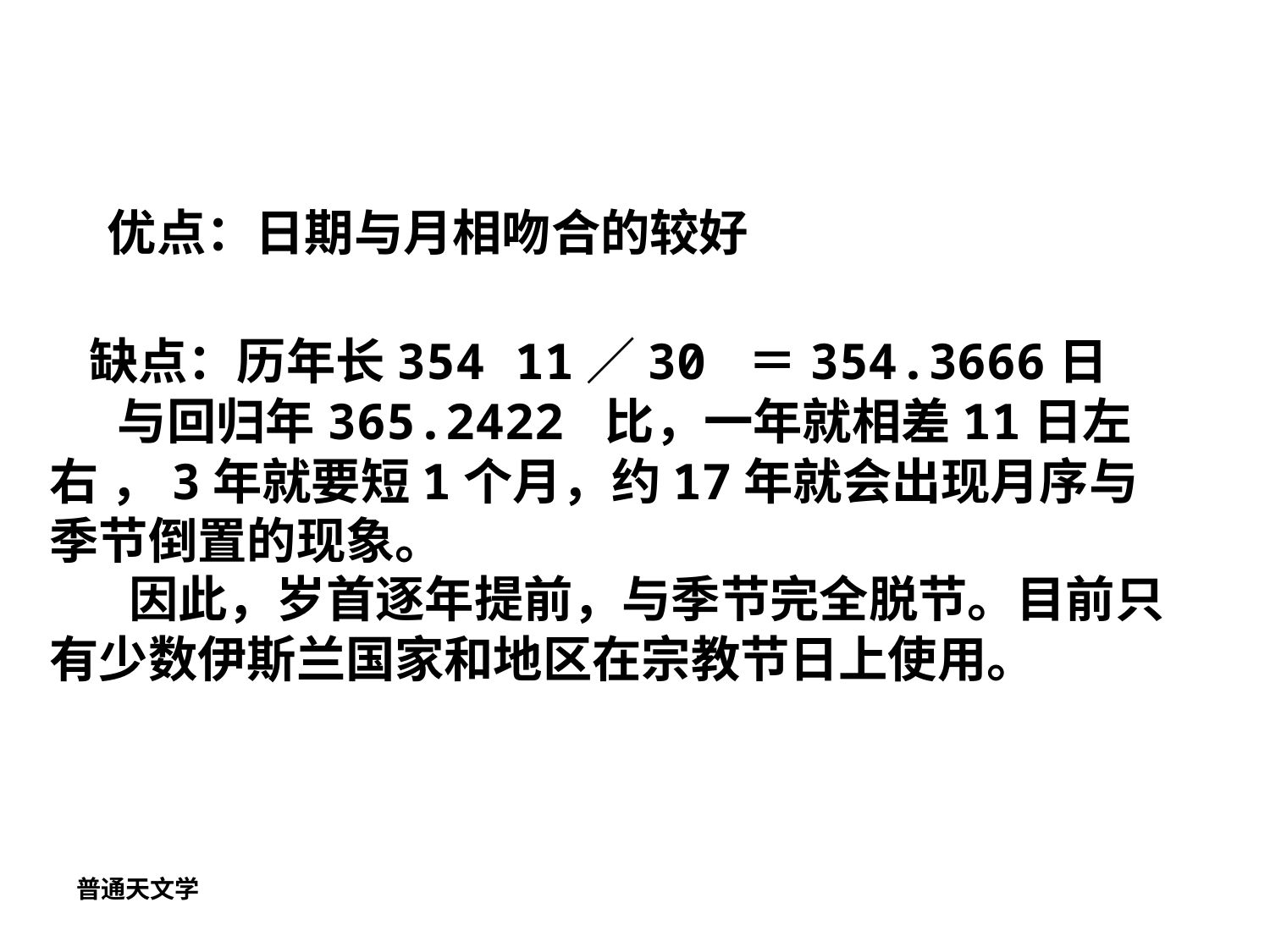

优点：日期与月相吻合的较好
  缺点：历年长354 11／30 ＝354.3666日
     与回归年365.2422 比，一年就相差11日左右 ，3年就要短1个月，约17年就会出现月序与季节倒置的现象。
      因此，岁首逐年提前，与季节完全脱节。目前只有少数伊斯兰国家和地区在宗教节日上使用。
普通天文学